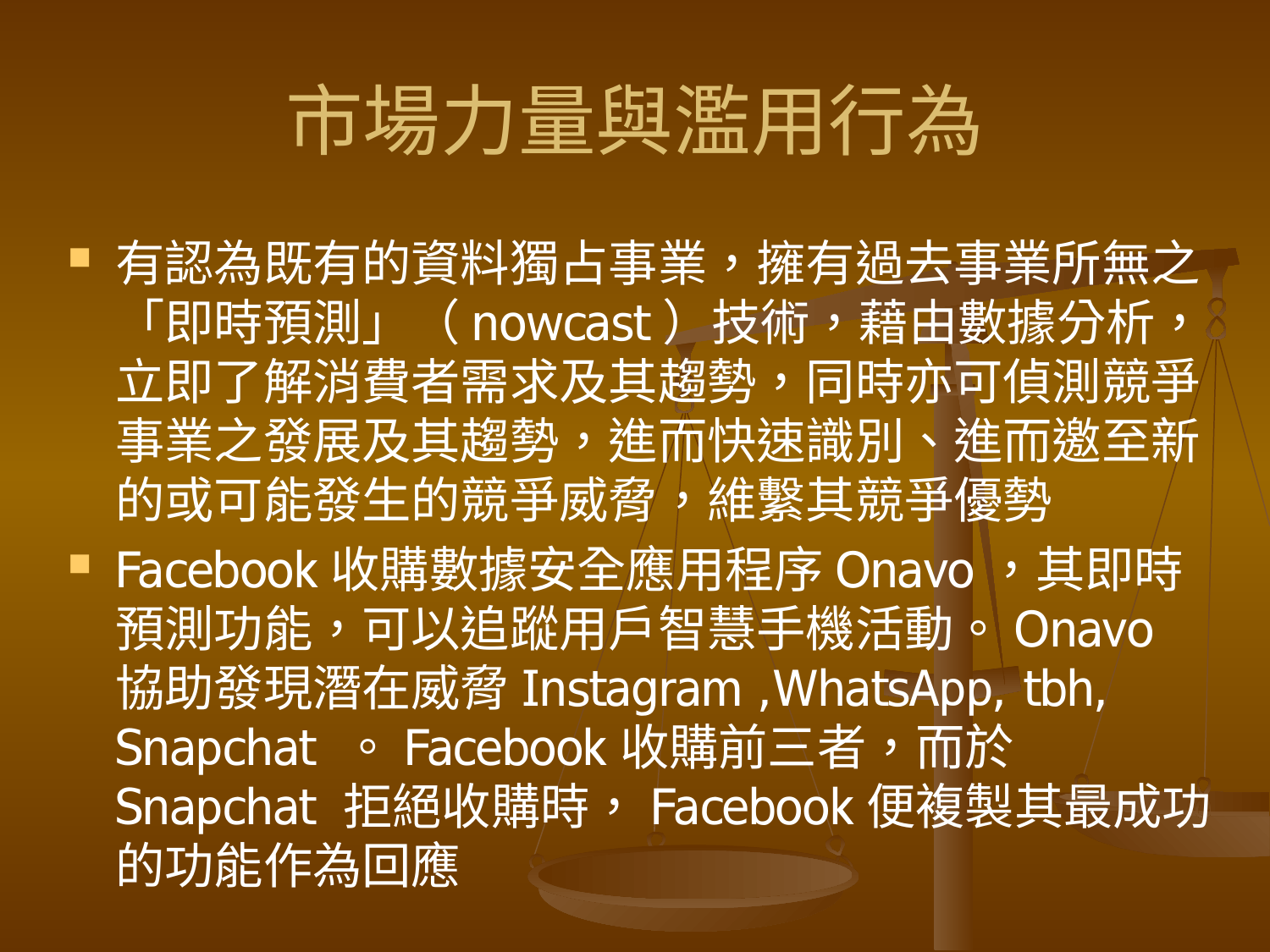

# 市場力量與濫用行為
有認為既有的資料獨占事業，擁有過去事業所無之「即時預測」（nowcast）技術，藉由數據分析，立即了解消費者需求及其趨勢，同時亦可偵測競爭事業之發展及其趨勢，進而快速識別、進而邀至新的或可能發生的競爭威脅，維繫其競爭優勢
Facebook收購數據安全應用程序Onavo，其即時預測功能，可以追蹤用戶智慧手機活動。Onavo協助發現潛在威脅Instagram ,WhatsApp, tbh, Snapchat 。Facebook收購前三者，而於Snapchat 拒絕收購時，Facebook便複製其最成功的功能作為回應